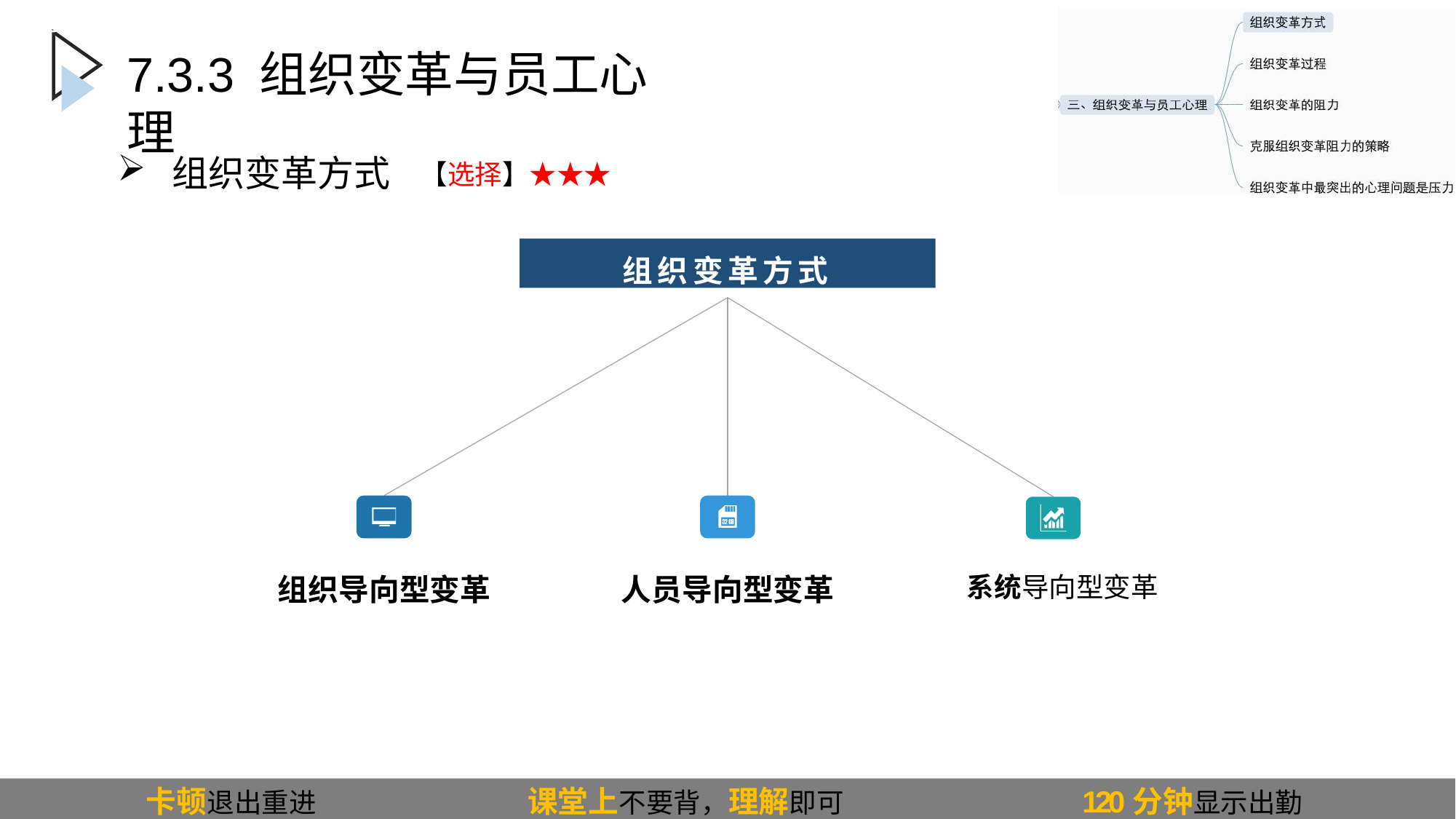

3

# 7.3.3 组织变革与员工心理
组织变革方式
【选择】★★★
组织变革方式

系统导向型变革
组织导向型变革
人员导向型变革
卡顿退出重进
课堂上不要背，理解即可
120分钟显示出勤